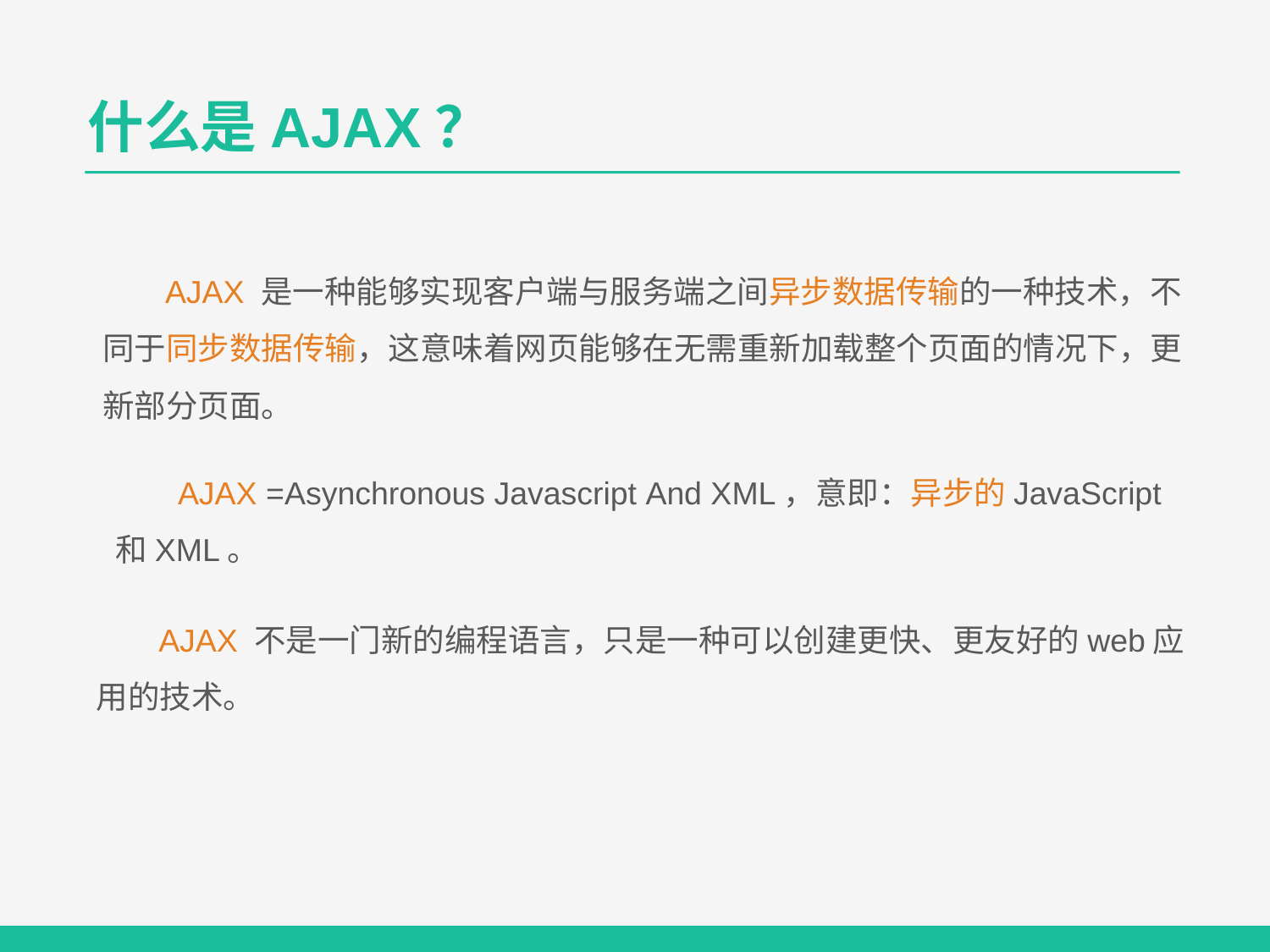

什么是AJAX？

       AJAX 是一种能够实现客户端与服务端之间异步数据传输的一种技术，不
同于同步数据传输，这意味着网页能够在无需重新加载整个页面的情况下，更
新部分页面。
       AJAX =Asynchronous Javascript And XML，意即：异步的JavaScript
和XML。
       AJAX 不是一门新的编程语言，只是一种可以创建更快、更友好的web应
用的技术。